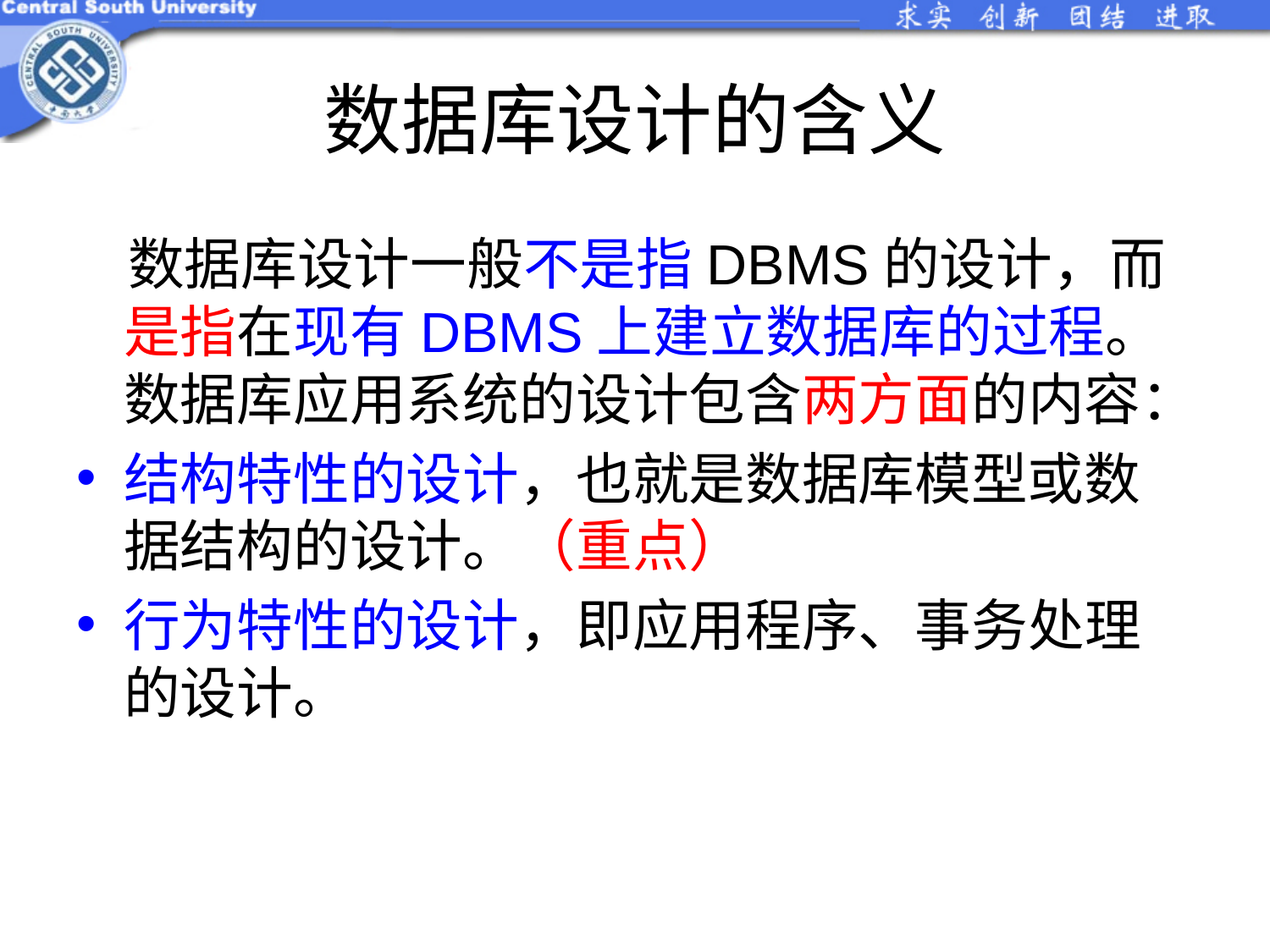

# 数据库设计的含义
   数据库设计一般不是指DBMS的设计，而是指在现有DBMS上建立数据库的过程。数据库应用系统的设计包含两方面的内容：
结构特性的设计，也就是数据库模型或数据结构的设计。（重点）
行为特性的设计，即应用程序、事务处理的设计。